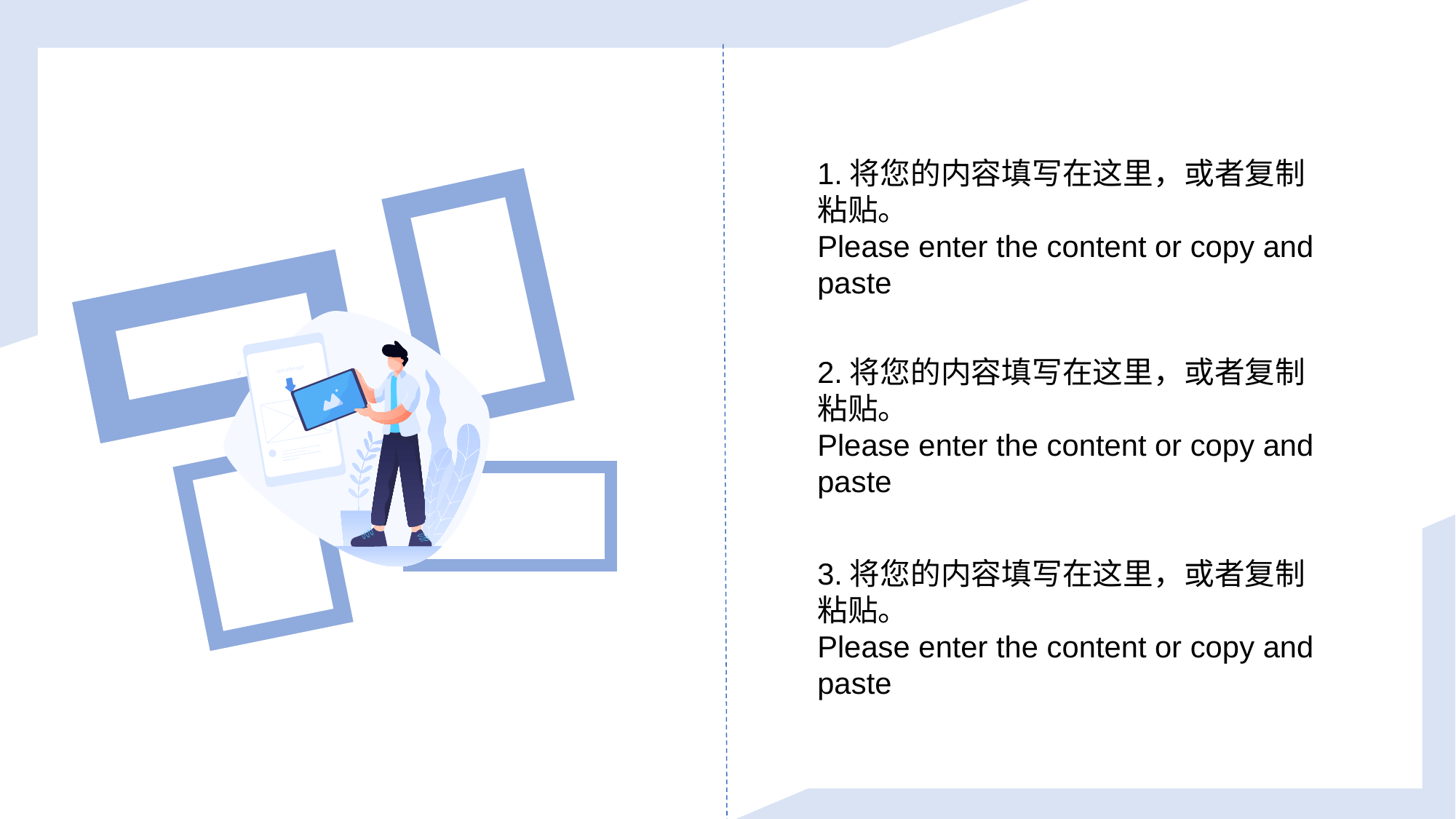

1.将您的内容填写在这里，或者复制粘贴。
Please enter the content or copy and paste

Image
upload

pl

2.将您的内容填写在这里，或者复制粘贴。
Please enter the content or copy and paste

3.将您的内容填写在这里，或者复制粘贴。
Please enter the content or copy and paste